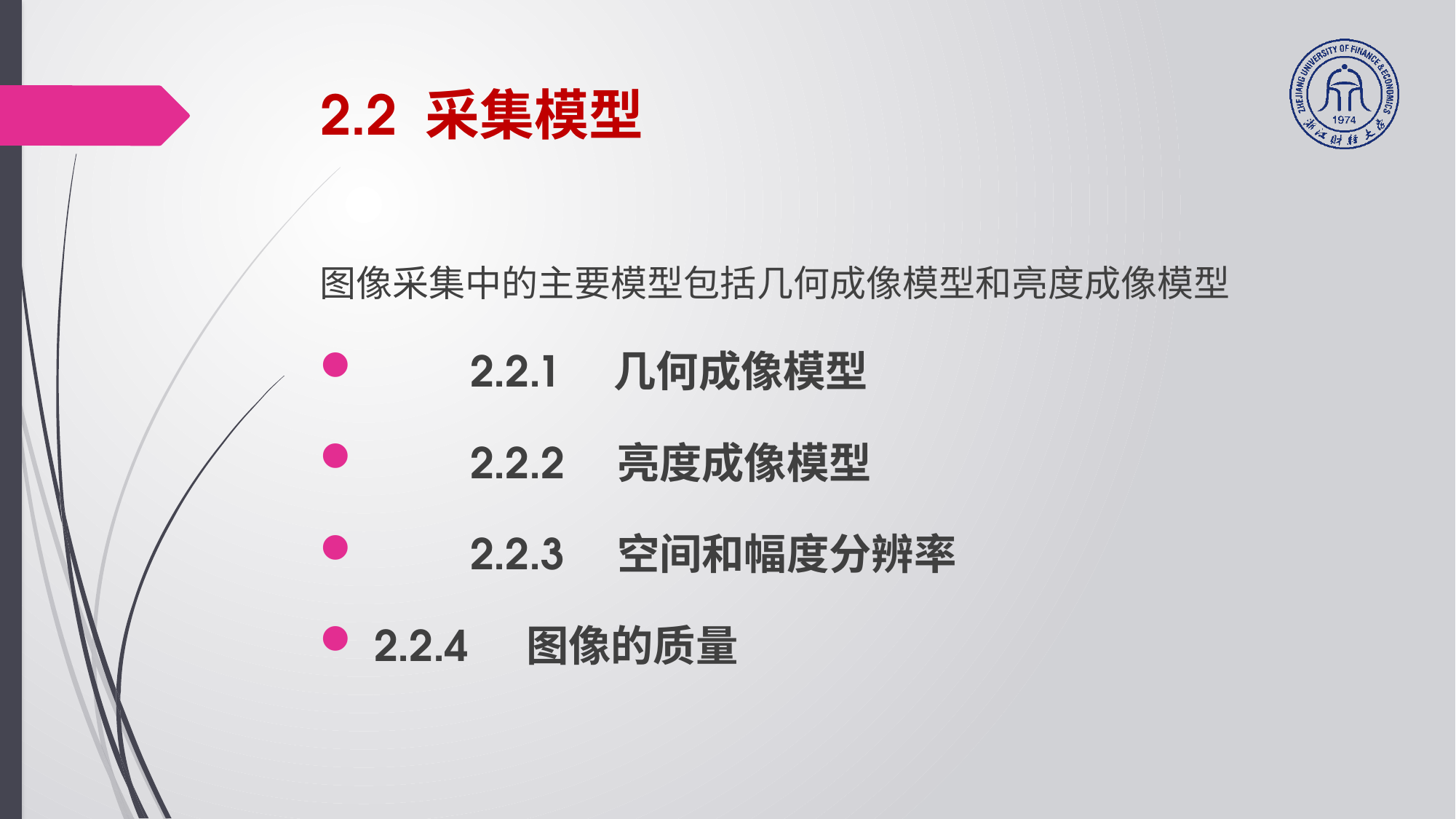

# 2.2 采集模型
图像采集中的主要模型包括几何成像模型和亮度成像模型
	2.2.1　几何成像模型
	2.2.2　亮度成像模型
	2.2.3　空间和幅度分辨率
 2.2.4    图像的质量